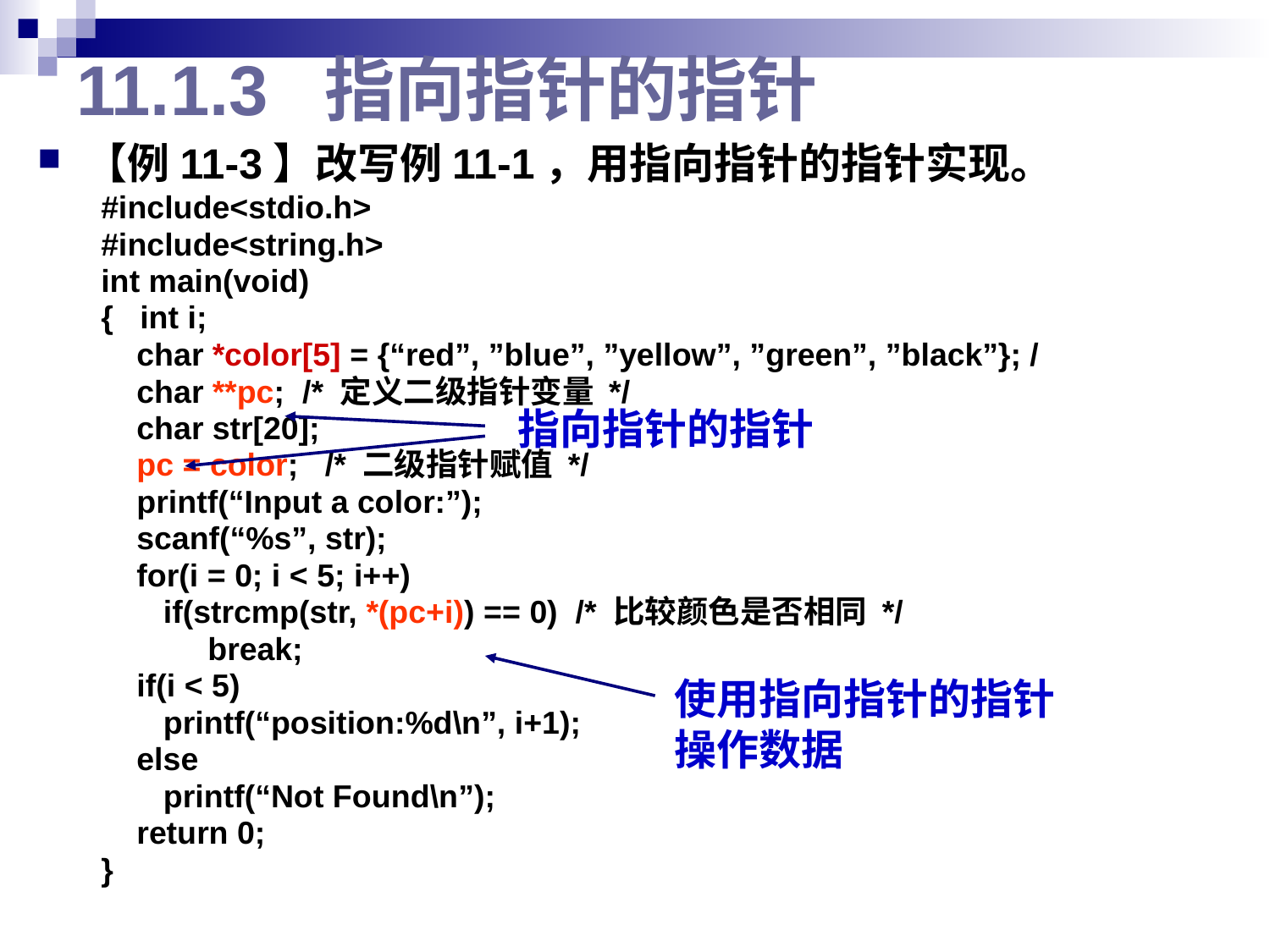

# 11.1.3  指向指针的指针
【例11-3】改写例11-1，用指向指针的指针实现。
#include<stdio.h>
#include<string.h>
int main(void)
{   int i;
    char *color[5] = {“red”, ”blue”, ”yellow”, ”green”, ”black”}; /
    char **pc;  /* 定义二级指针变量 */
    char str[20];
    pc = color;   /* 二级指针赋值 */
    printf(“Input a color:”);
    scanf(“%s”, str);
    for(i = 0; i < 5; i++)
       if(strcmp(str, *(pc+i)) == 0)  /* 比较颜色是否相同 */
            break;
    if(i < 5)
       printf(“position:%d\n”, i+1);
    else
       printf(“Not Found\n”);
    return 0;
}
指向指针的指针

使用指向指针的指针
操作数据